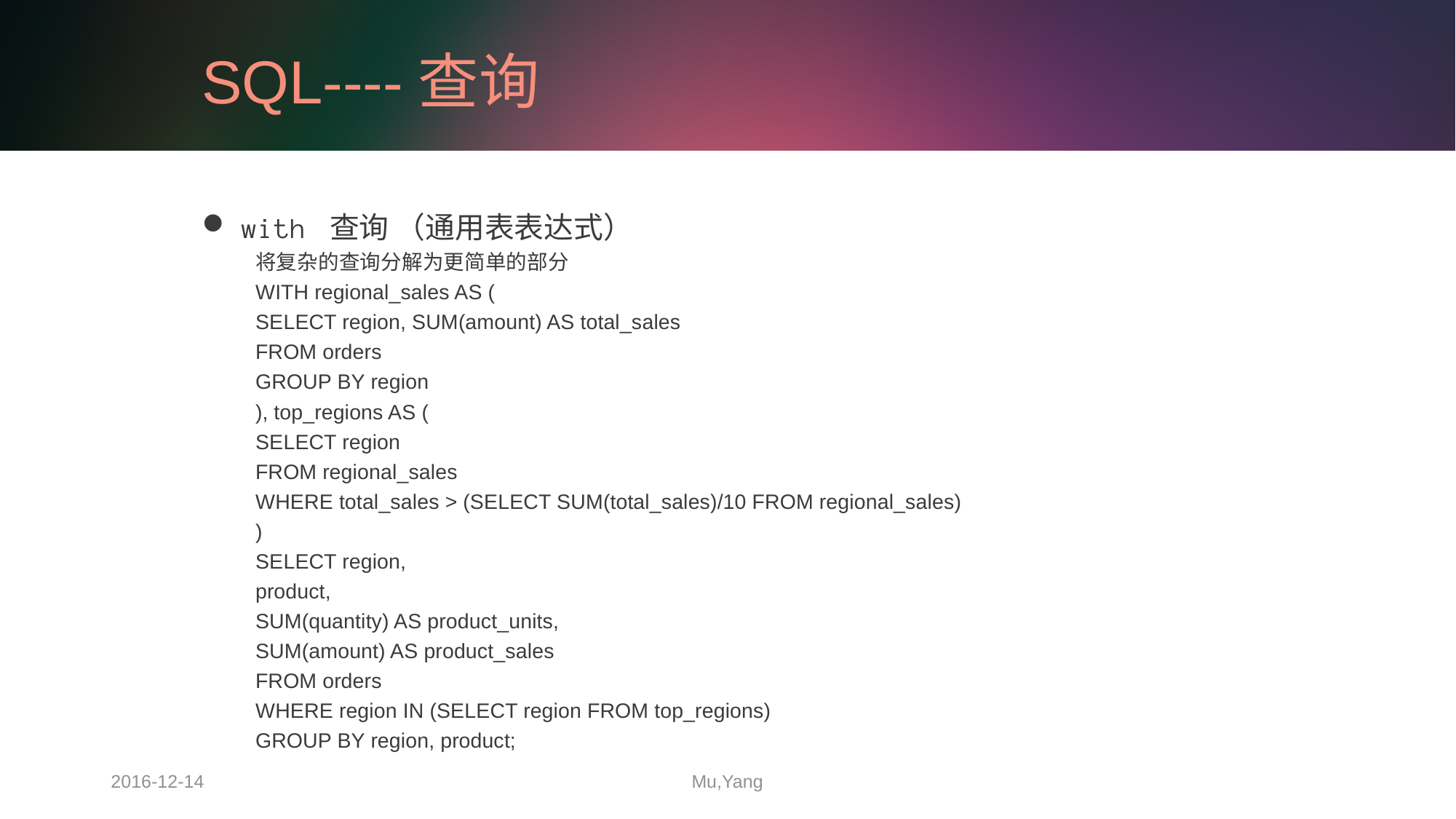

# SQL----查询
with 查询 （通用表表达式）
将复杂的查询分解为更简单的部分
WITH regional_sales AS (
		SELECT region, SUM(amount) AS total_sales
		FROM orders
		GROUP BY region
	), top_regions AS (
		SELECT region
		FROM regional_sales
		WHERE total_sales > (SELECT SUM(total_sales)/10 FROM regional_sales)
	)
SELECT region,
	product,
	SUM(quantity) AS product_units,
	SUM(amount) AS product_sales
FROM orders
WHERE region IN (SELECT region FROM top_regions)
GROUP BY region, product;
2016-12-14
Mu,Yang
91